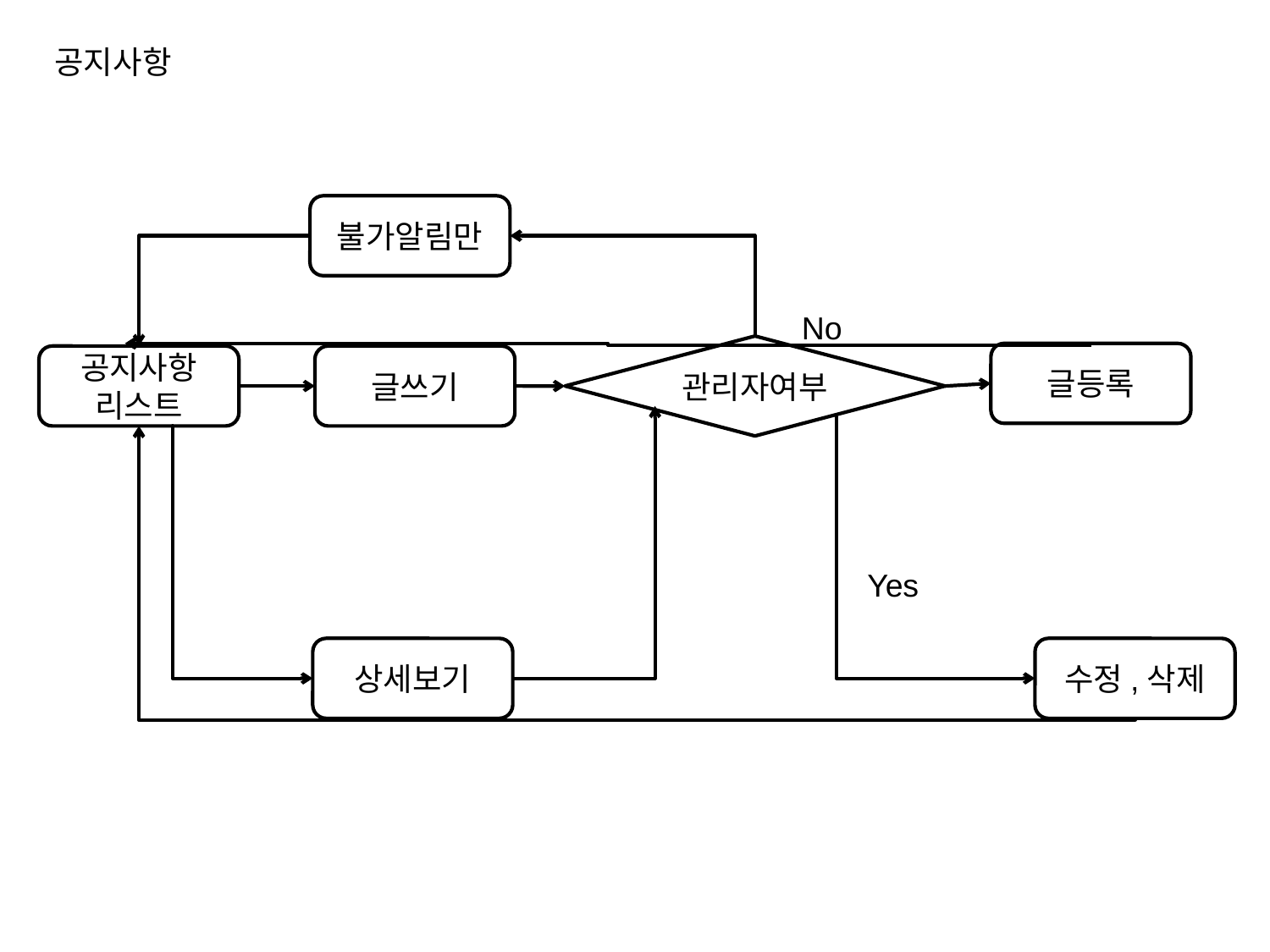

공지사항
불가알림만
No
관리자여부
글등록
공지사항
리스트
글쓰기
Yes
수정,삭제
상세보기